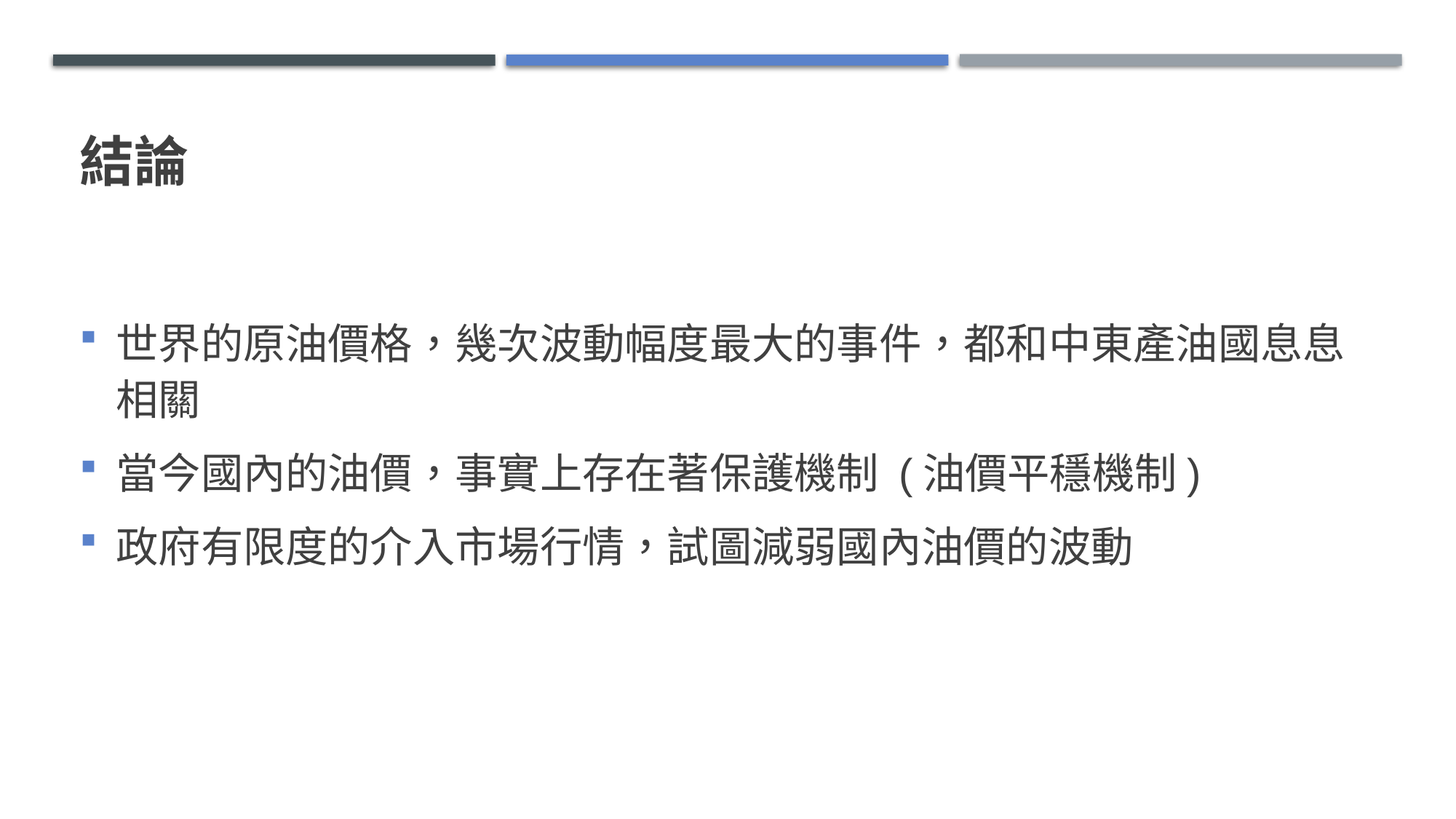

# 結論
世界的原油價格，幾次波動幅度最大的事件，都和中東產油國息息相關
當今國內的油價，事實上存在著保護機制 (油價平穩機制)
政府有限度的介入市場行情，試圖減弱國內油價的波動